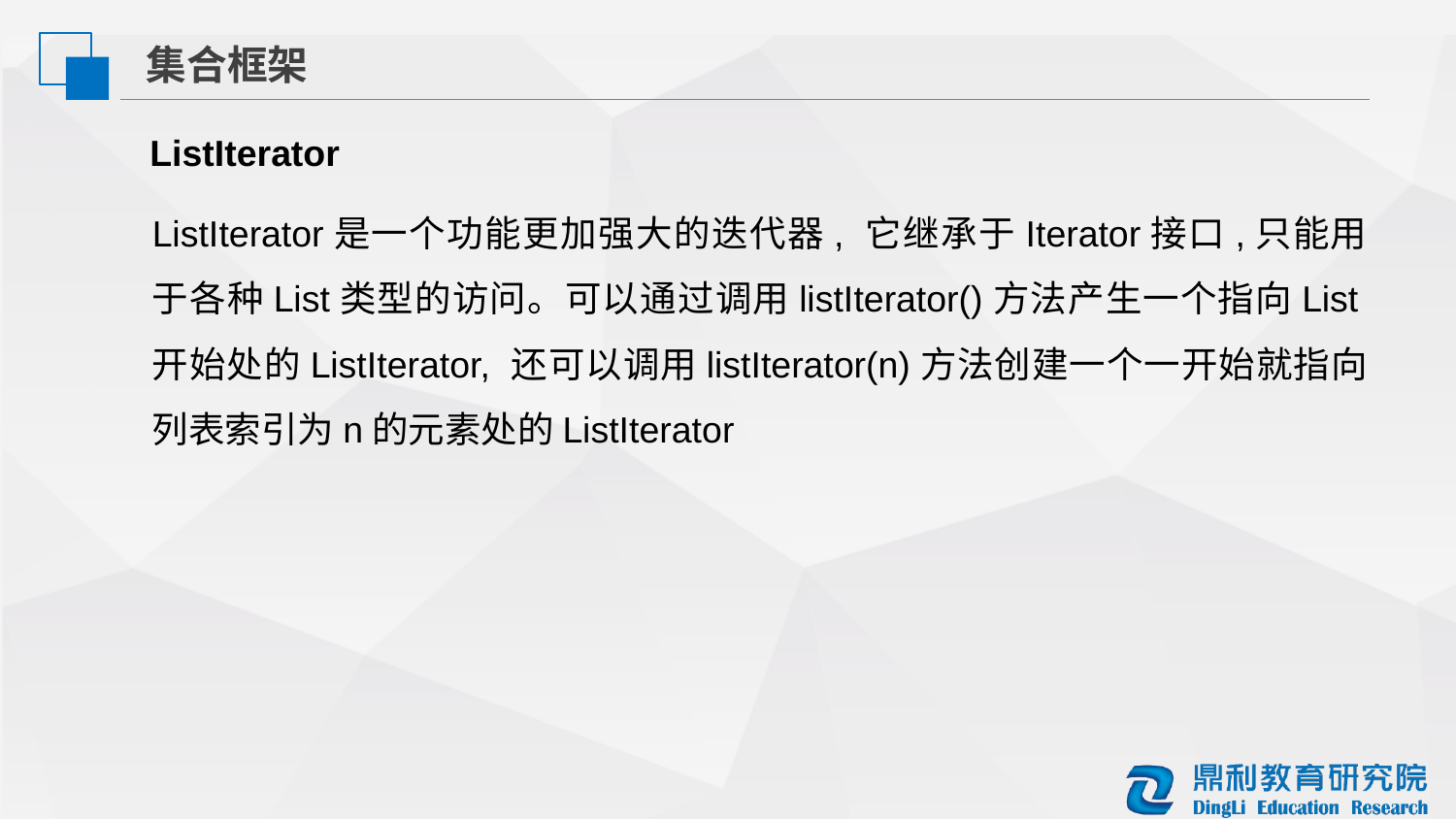

集合框架
ListIterator
ListIterator是一个功能更加强大的迭代器, 它继承于Iterator接口,只能用于各种List类型的访问。可以通过调用listIterator()方法产生一个指向List开始处的ListIterator, 还可以调用listIterator(n)方法创建一个一开始就指向列表索引为n的元素处的ListIterator